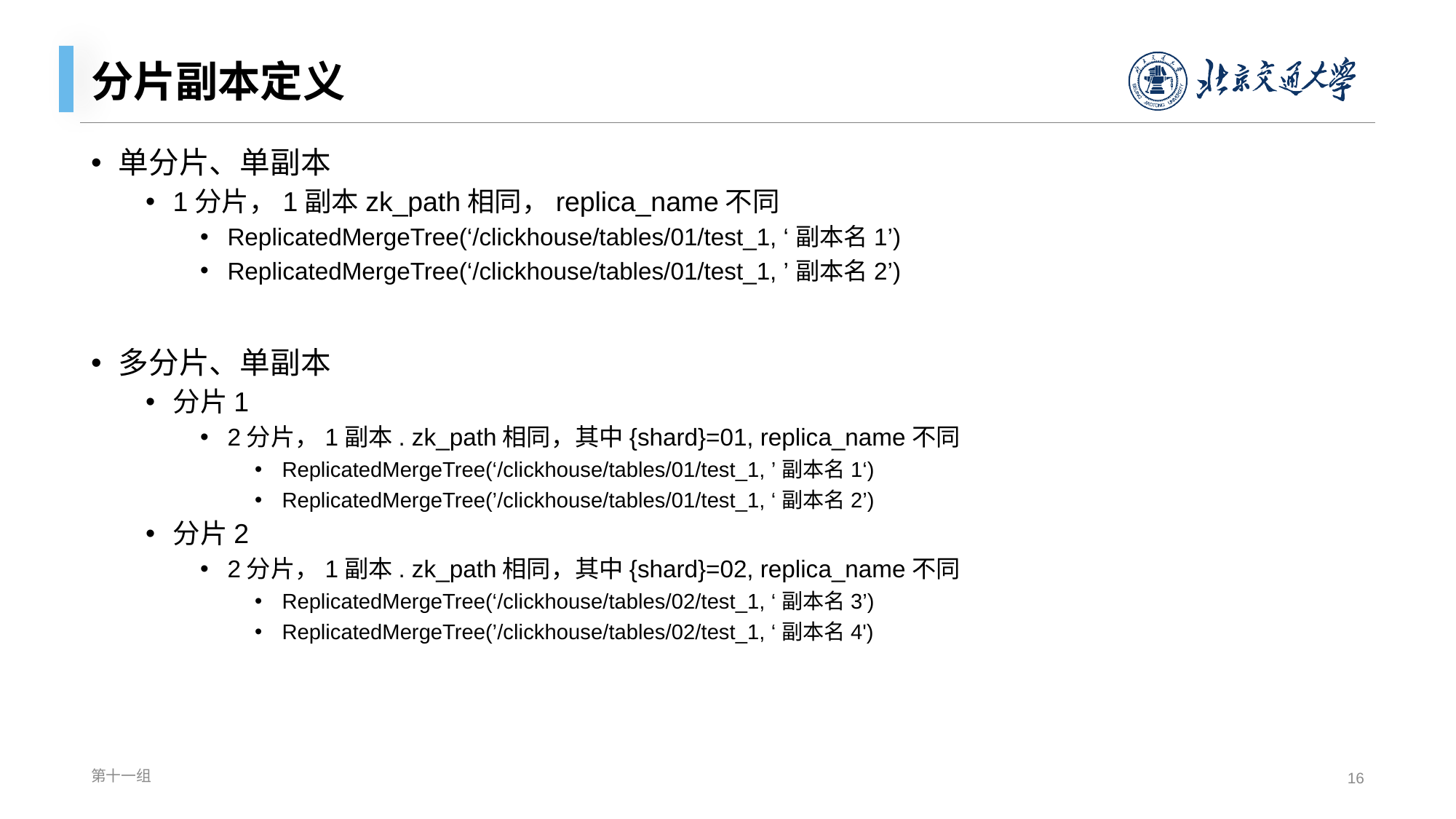

# 分片副本定义
单分片、单副本
1分片，1副本zk_path相同，replica_name不同
ReplicatedMergeTree(‘/clickhouse/tables/01/test_1, ‘副本名1’)
ReplicatedMergeTree(‘/clickhouse/tables/01/test_1, ’副本名2’)

多分片、单副本
分片1
2分片，1副本. zk_path相同，其中{shard}=01, replica_name不同
ReplicatedMergeTree(‘/clickhouse/tables/01/test_1, ’副本名1‘)
ReplicatedMergeTree(’/clickhouse/tables/01/test_1, ‘副本名2’)
分片2
2分片，1副本. zk_path相同，其中{shard}=02, replica_name不同
ReplicatedMergeTree(‘/clickhouse/tables/02/test_1, ‘副本名3’)
ReplicatedMergeTree(’/clickhouse/tables/02/test_1, ‘副本名4')

第十一组
16